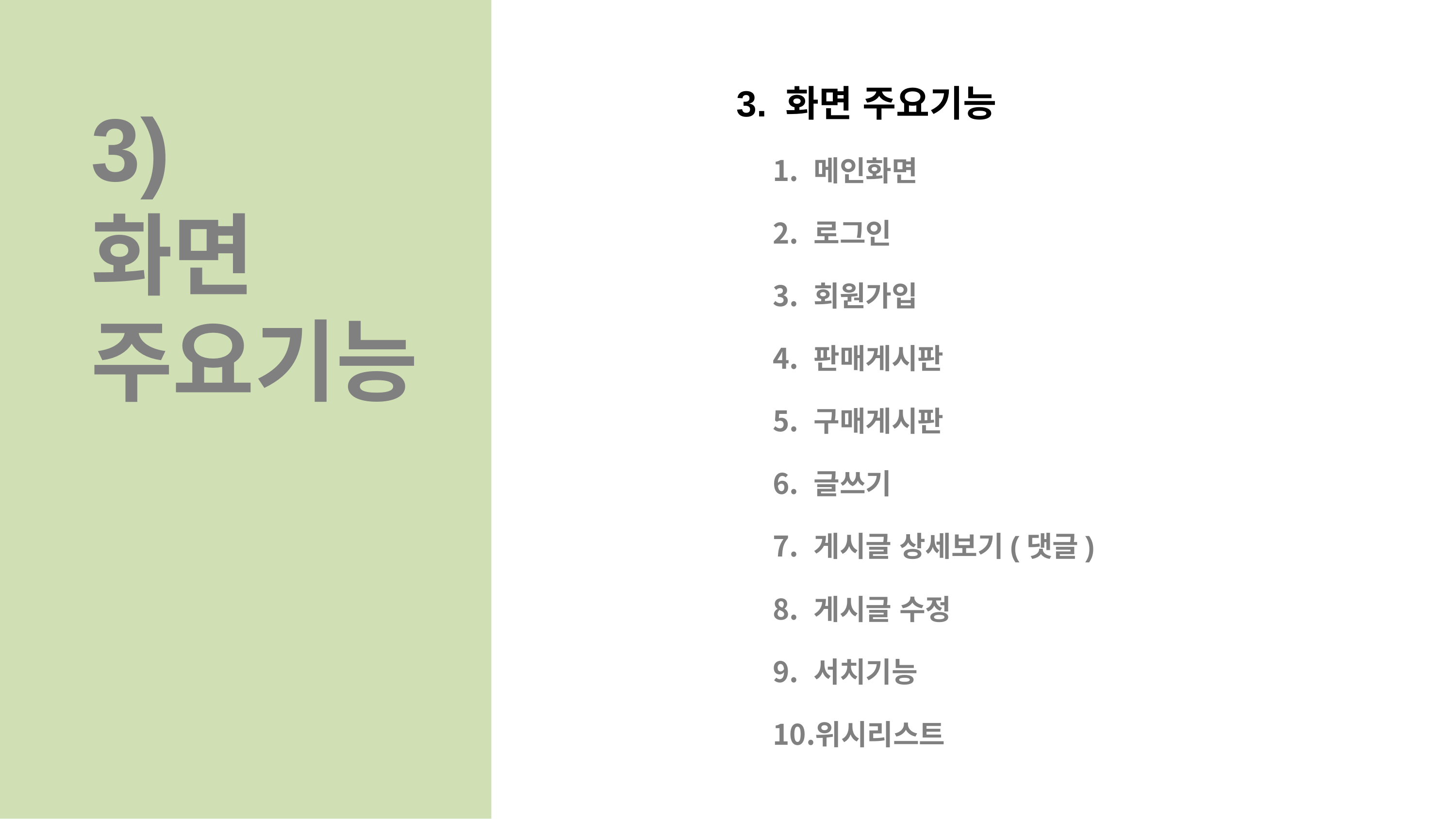

3. 화면 주요기능
메인화면
로그인
회원가입
판매게시판
구매게시판
글쓰기
게시글 상세보기(댓글)
게시글 수정
서치기능
위시리스트
3)
화면
주요기능